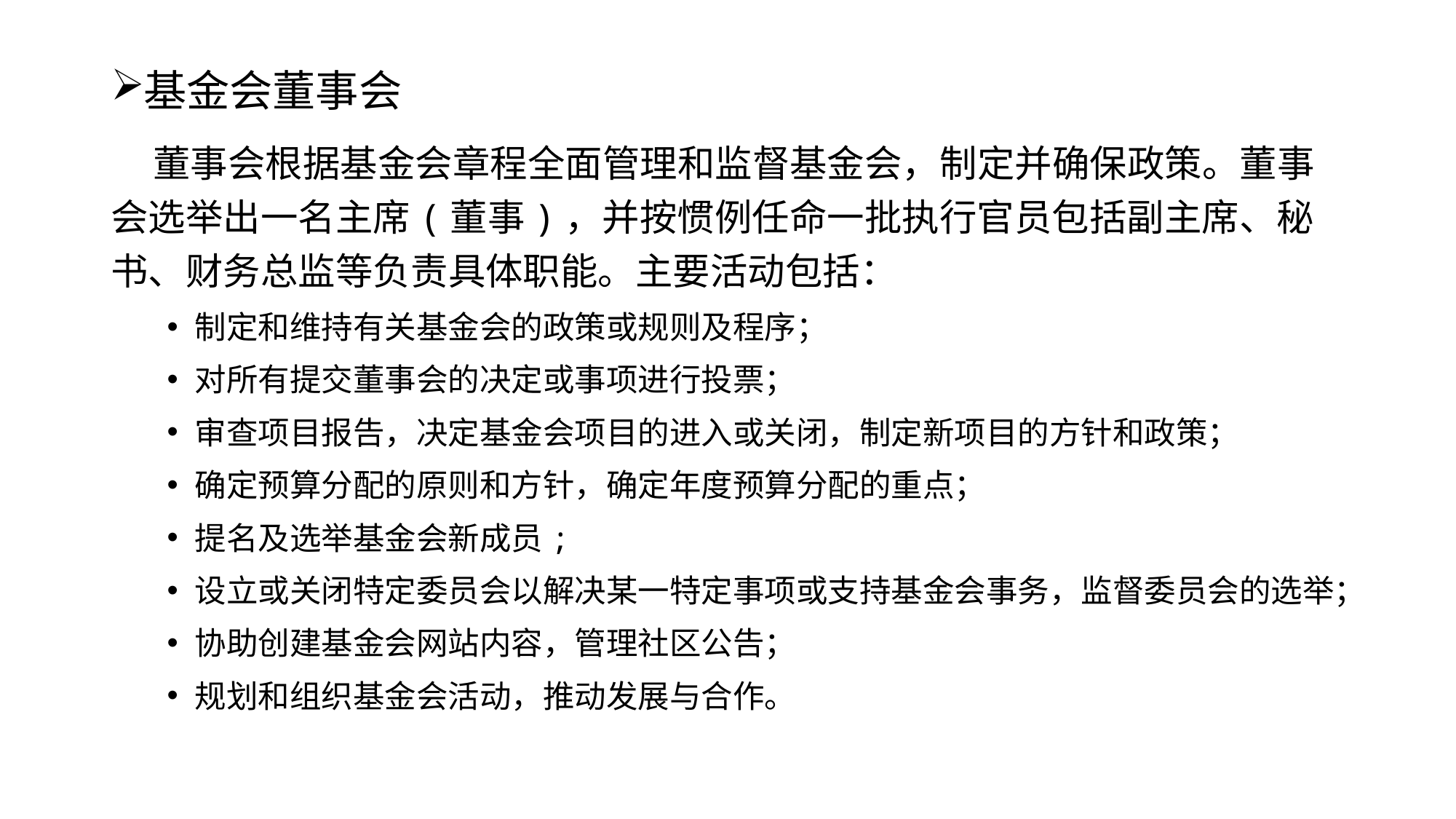

基金会董事会
    董事会根据基金会章程全面管理和监督基金会，制定并确保政策。董事会选举出一名主席(董事)，并按惯例任命一批执行官员包括副主席、秘书、财务总监等负责具体职能。主要活动包括：
制定和维持有关基金会的政策或规则及程序；
对所有提交董事会的决定或事项进行投票；
审查项目报告，决定基金会项目的进入或关闭，制定新项目的方针和政策；
确定预算分配的原则和方针，确定年度预算分配的重点；
提名及选举基金会新成员;
设立或关闭特定委员会以解决某一特定事项或支持基金会事务，监督委员会的选举；
协助创建基金会网站内容，管理社区公告；
规划和组织基金会活动，推动发展与合作。